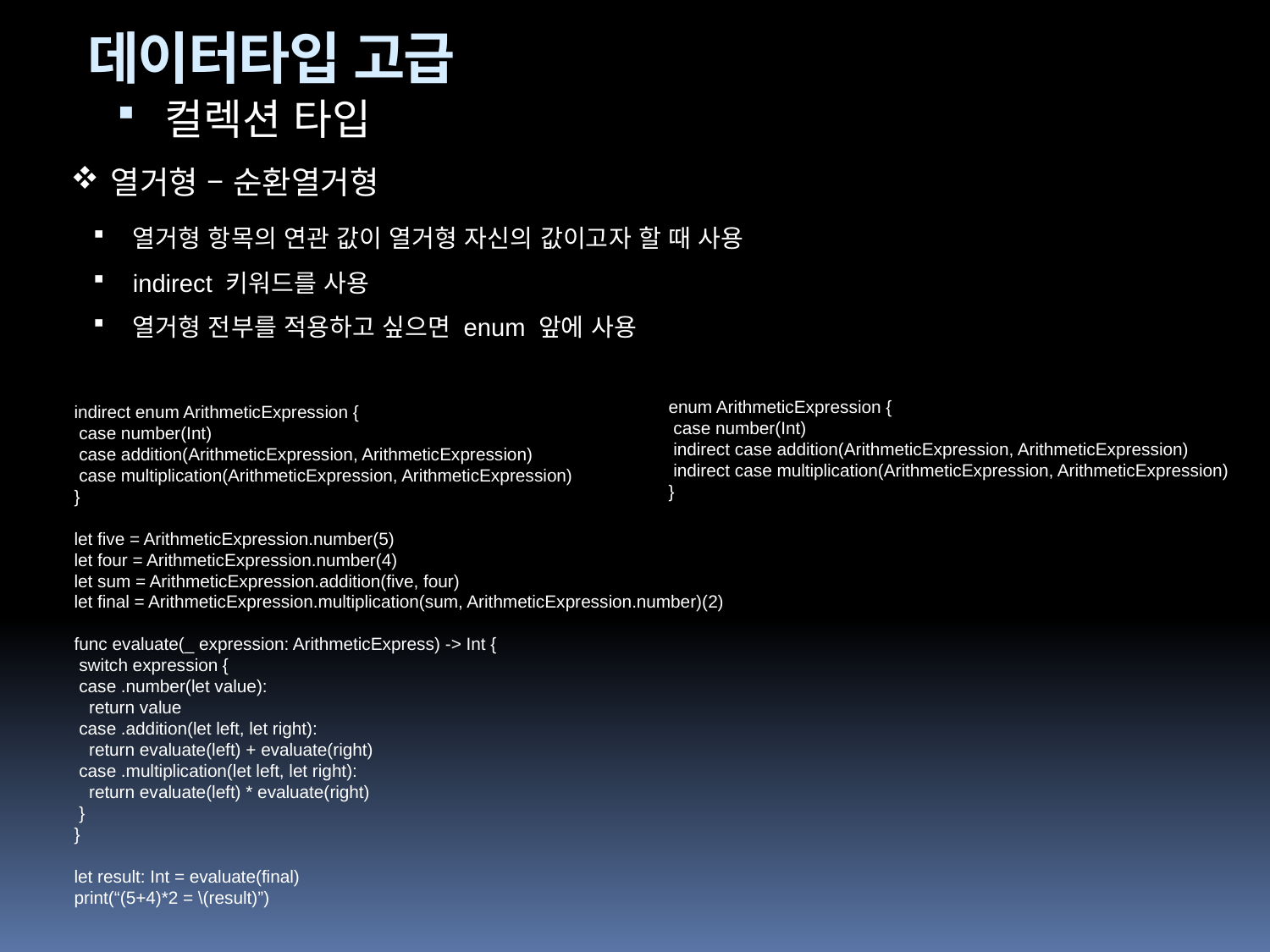

데이터타입 고급
컬렉션 타입
열거형 – 순환열거형
열거형 항목의 연관 값이 열거형 자신의 값이고자 할 때 사용
indirect 키워드를 사용
열거형 전부를 적용하고 싶으면 enum 앞에 사용

enum ArithmeticExpression {
 case number(Int)
 indirect case addition(ArithmeticExpression, ArithmeticExpression)
 indirect case multiplication(ArithmeticExpression, ArithmeticExpression)
}
indirect enum ArithmeticExpression {
 case number(Int)
 case addition(ArithmeticExpression, ArithmeticExpression)
 case multiplication(ArithmeticExpression, ArithmeticExpression)
}

let five = ArithmeticExpression.number(5)
let four = ArithmeticExpression.number(4)
let sum = ArithmeticExpression.addition(five, four)
let final = ArithmeticExpression.multiplication(sum, ArithmeticExpression.number)(2)

func evaluate(_ expression: ArithmeticExpress) -> Int {
 switch expression {
 case .number(let value):
   return value
 case .addition(let left, let right):
   return evaluate(left) + evaluate(right)
 case .multiplication(let left, let right):
   return evaluate(left) * evaluate(right)
 }
}

let result: Int = evaluate(final)
print(“(5+4)*2 = \(result)”)